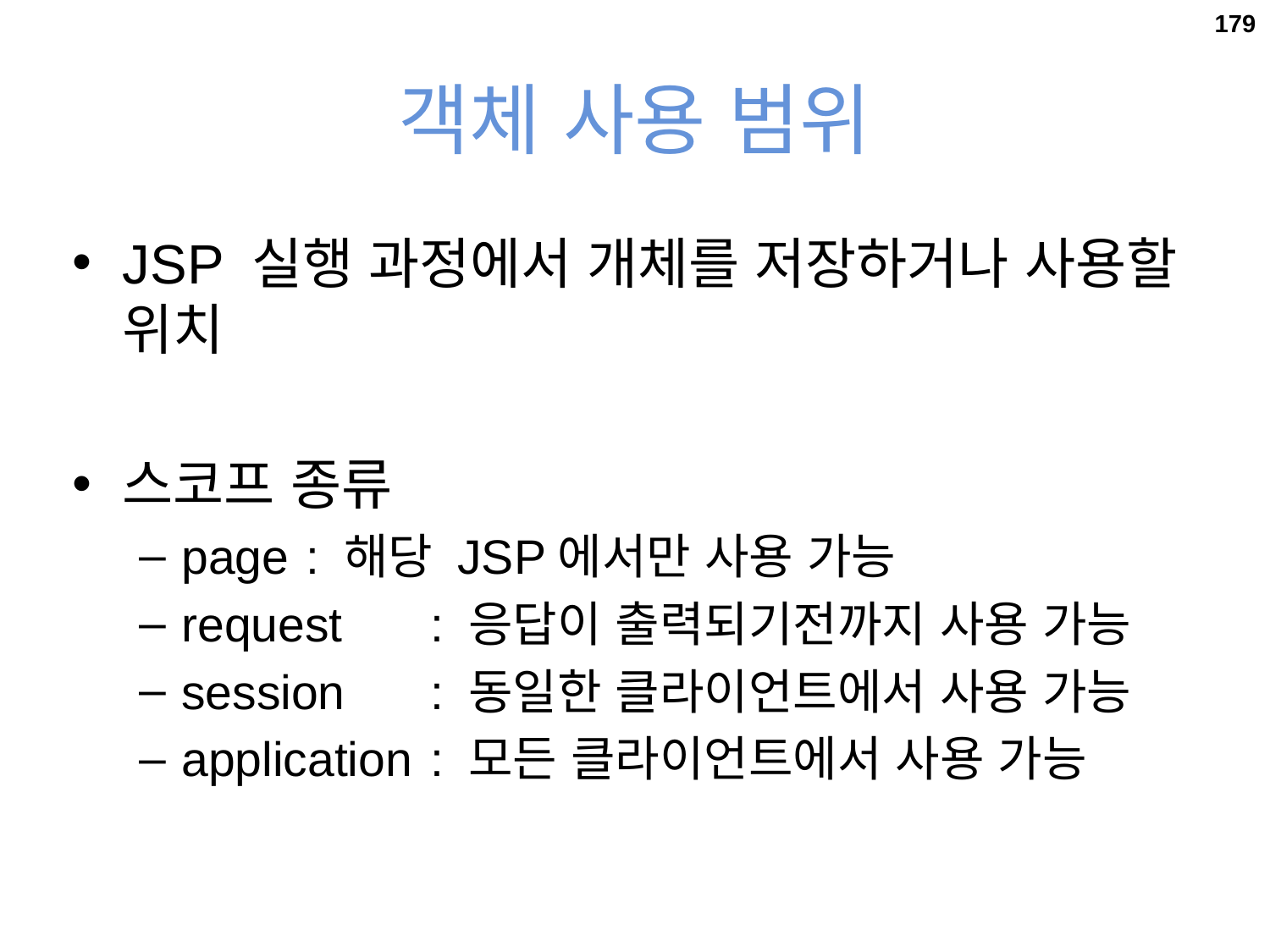

179
# 객체 사용 범위
JSP 실행 과정에서 개체를 저장하거나 사용할 위치

스코프 종류
page		: 해당 JSP에서만 사용 가능
request		: 응답이 출력되기전까지 사용 가능
session	: 동일한 클라이언트에서 사용 가능
application	: 모든 클라이언트에서 사용 가능